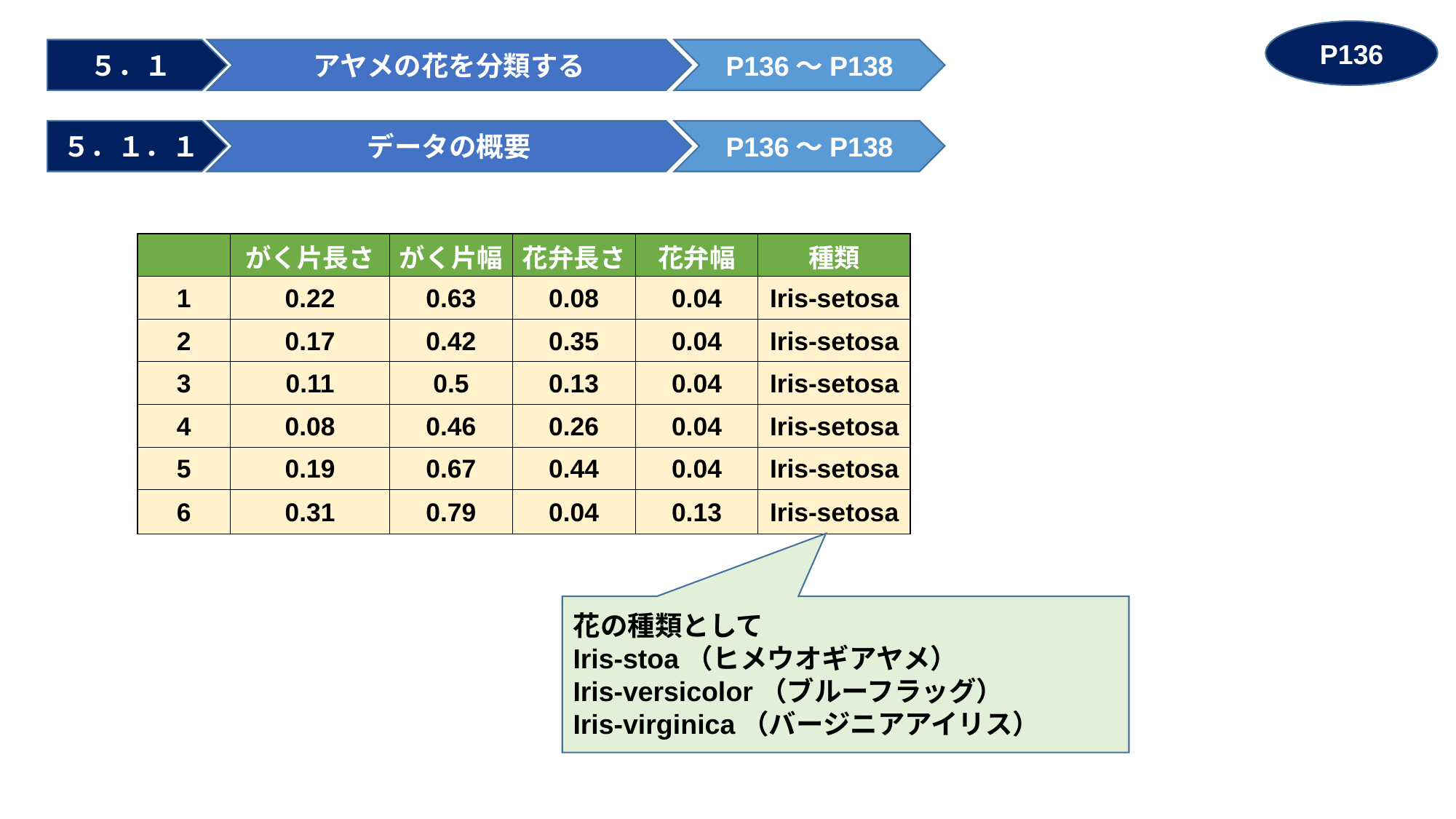

P136
５．１
アヤメの花を分類する
P136～P138
５．１．１
データの概要
P136～P138
|  | がく片長さ | がく片幅 | 花弁長さ | 花弁幅 | 種類 |
| --- | --- | --- | --- | --- | --- |
| 1 | 0.22 | 0.63 | 0.08 | 0.04 | Iris-setosa |
| 2 | 0.17 | 0.42 | 0.35 | 0.04 | Iris-setosa |
| 3 | 0.11 | 0.5 | 0.13 | 0.04 | Iris-setosa |
| 4 | 0.08 | 0.46 | 0.26 | 0.04 | Iris-setosa |
| 5 | 0.19 | 0.67 | 0.44 | 0.04 | Iris-setosa |
| 6 | 0.31 | 0.79 | 0.04 | 0.13 | Iris-setosa |
花の種類として
Iris-stoa（ヒメウオギアヤメ）
Iris-versicolor（ブルーフラッグ）
Iris-virginica（バージニアアイリス）